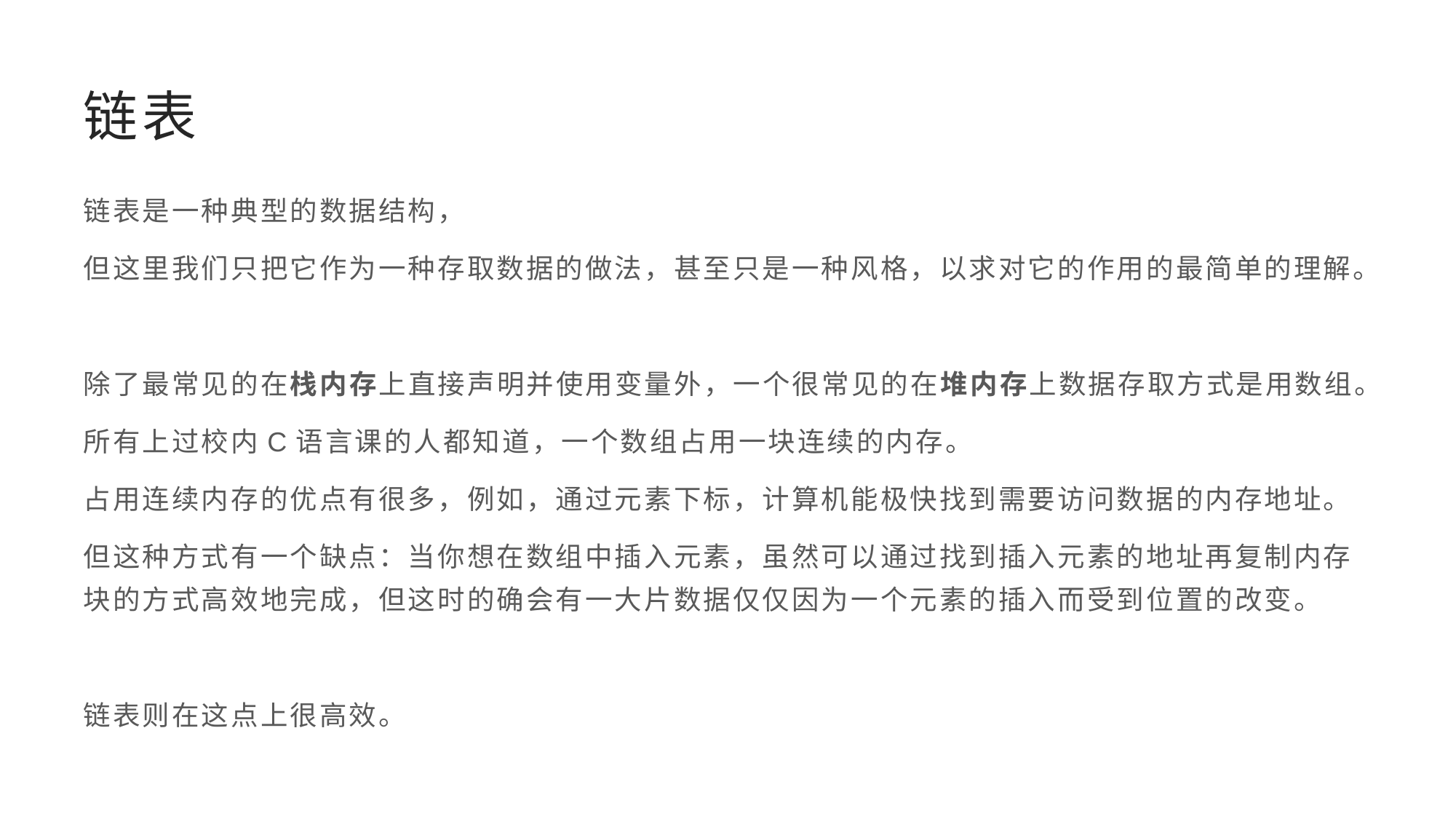

# 链表
链表是一种典型的数据结构，
但这里我们只把它作为一种存取数据的做法，甚至只是一种风格，以求对它的作用的最简单的理解。

除了最常见的在栈内存上直接声明并使用变量外，一个很常见的在堆内存上数据存取方式是用数组。
所有上过校内C语言课的人都知道，一个数组占用一块连续的内存。
占用连续内存的优点有很多，例如，通过元素下标，计算机能极快找到需要访问数据的内存地址。
但这种方式有一个缺点：当你想在数组中插入元素，虽然可以通过找到插入元素的地址再复制内存块的方式高效地完成，但这时的确会有一大片数据仅仅因为一个元素的插入而受到位置的改变。

链表则在这点上很高效。